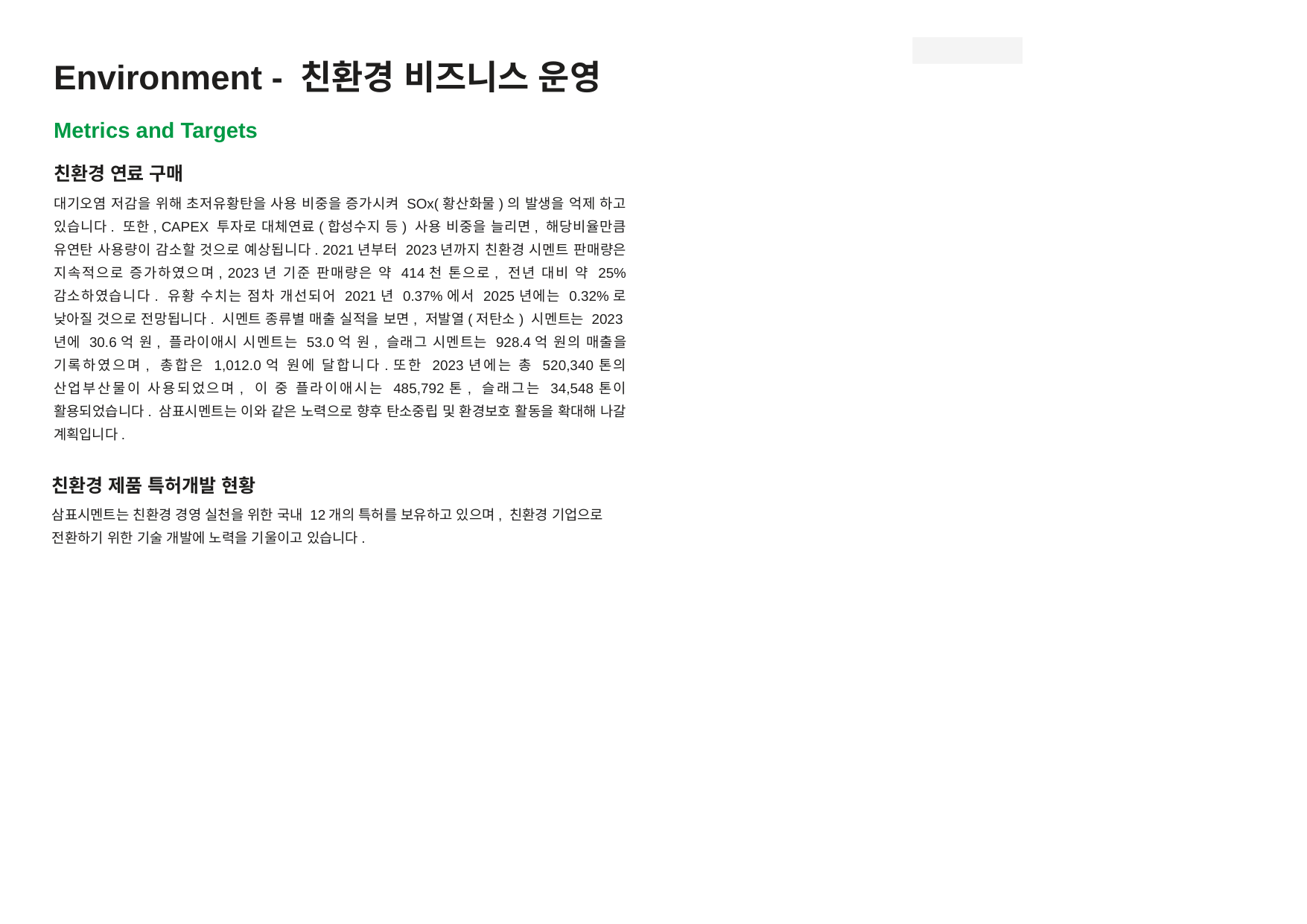

Environment - 친환경 비즈니스 운영
Metrics and Targets
친환경 연료 구매
대기오염 저감을 위해 초저유황탄을 사용 비중을 증가시켜 SOx(황산화물)의 발생을 억제 하고 있습니다. 또한, CAPEX 투자로 대체연료(합성수지 등) 사용 비중을 늘리면, 해당비율만큼 유연탄 사용량이 감소할 것으로 예상됩니다. 2021년부터 2023년까지 친환경 시멘트 판매량은 지속적으로 증가하였으며, 2023년 기준 판매량은 약 414천 톤으로, 전년 대비 약 25% 감소하였습니다. 유황 수치는 점차 개선되어 2021년 0.37%에서 2025년에는 0.32%로 낮아질 것으로 전망됩니다. 시멘트 종류별 매출 실적을 보면, 저발열(저탄소) 시멘트는 2023년에 30.6억 원, 플라이애시 시멘트는 53.0억 원, 슬래그 시멘트는 928.4억 원의 매출을 기록하였으며, 총합은 1,012.0억 원에 달합니다.또한 2023년에는 총 520,340톤의 산업부산물이 사용되었으며, 이 중 플라이애시는 485,792톤, 슬래그는 34,548톤이 활용되었습니다. 삼표시멘트는 이와 같은 노력으로 향후 탄소중립 및 환경보호 활동을 확대해 나갈 계획입니다.
친환경 제품 특허개발 현황
삼표시멘트는 친환경 경영 실천을 위한 국내 12개의 특허를 보유하고 있으며, 친환경 기업으로 전환하기 위한 기술 개발에 노력을 기울이고 있습니다.